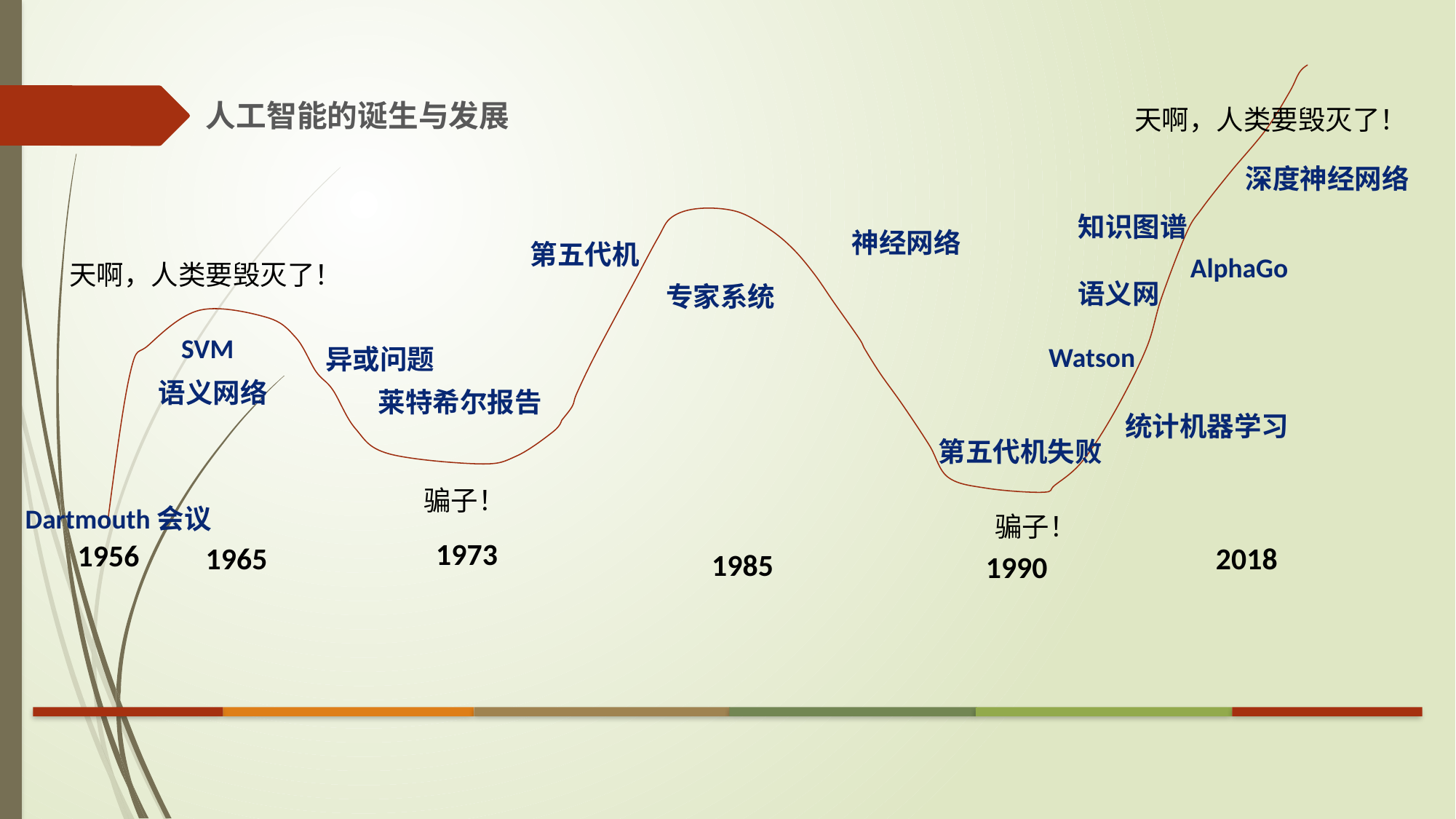

人工智能的诞生与发展
天啊，人类要毁灭了！
深度神经网络
知识图谱
神经网络
第五代机
AlphaGo
天啊，人类要毁灭了！
语义网
专家系统
SVM
Watson
异或问题
语义网络
莱特希尔报告
统计机器学习
第五代机失败
骗子！
Dartmouth会议
骗子！
1973
1956
1965
2018
1985
1990